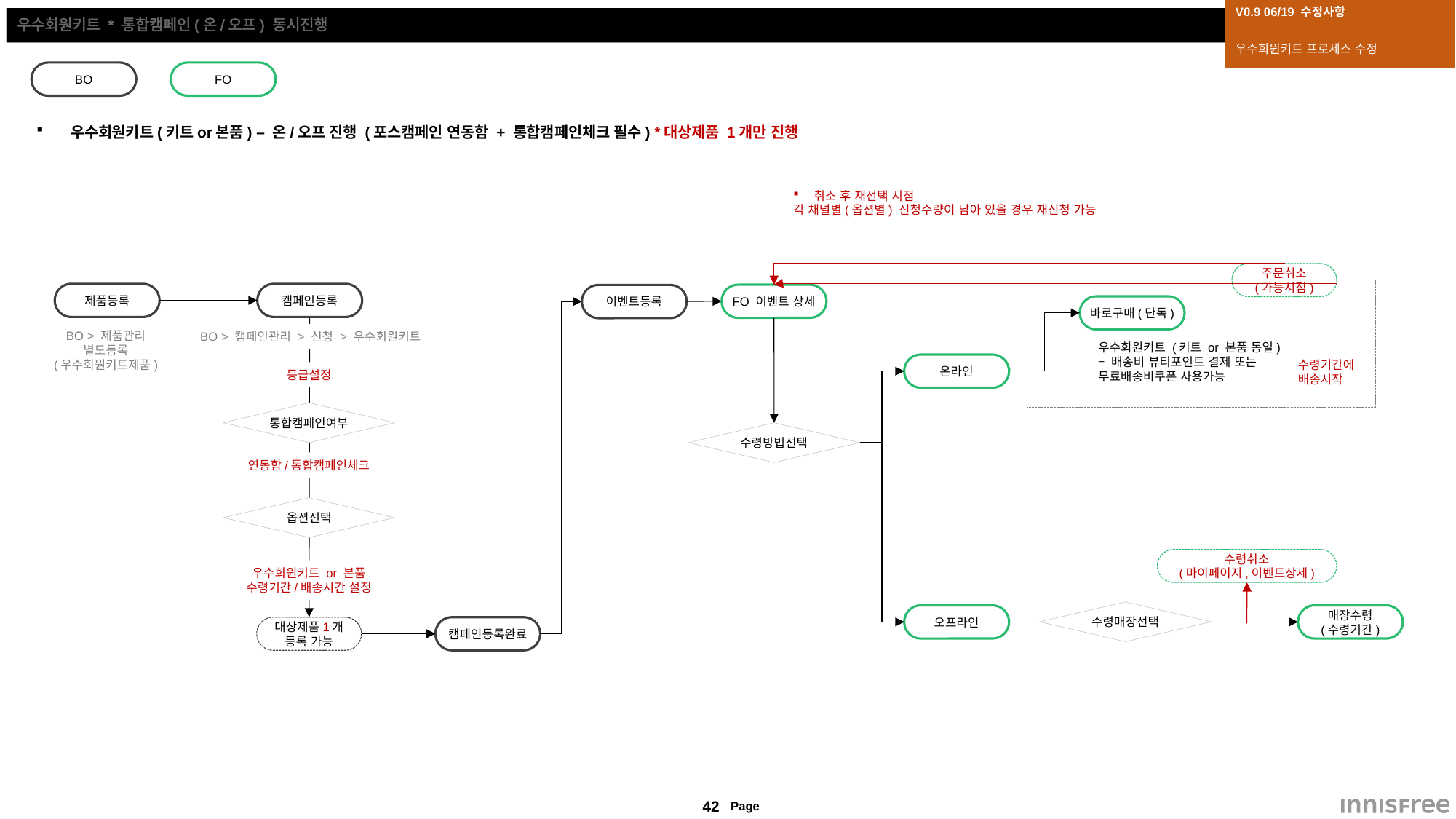

| V0.9 06/19 수정사항 |
| --- |
| 우수회원키트 프로세스 수정 |
# `
우수회원키트 * 통합캠페인(온/오프) 동시진행
BO
FO
우수회원키트(키트or본품) – 온/오프 진행 (포스캠페인 연동함 + 통합캠페인체크 필수) *대상제품 1개만 진행
취소 후 재선택 시점
각 채널별(옵션별) 신청수량이 남아 있을 경우 재신청 가능
주문취소
(가능시점)

제품등록
캠페인등록
FO 이벤트 상세
이벤트등록
바로구매(단독)
BO > 제품관리
별도등록
(우수회원키트제품)
BO > 캠페인관리 > 신청 > 우수회원키트
우수회원키트 (키트 or 본품 동일)
– 배송비 뷰티포인트 결제 또는
무료배송비쿠폰 사용가능
수령기간에
배송시작
온라인
등급설정
통합캠페인여부
수령방법선택
연동함/통합캠페인체크
옵션선택
수령취소
(마이페이지,이벤트상세)
우수회원키트 or 본품
수령기간/배송시간 설정
수령매장선택
오프라인
매장수령
(수령기간)
대상제품1개
등록 가능
캠페인등록완료